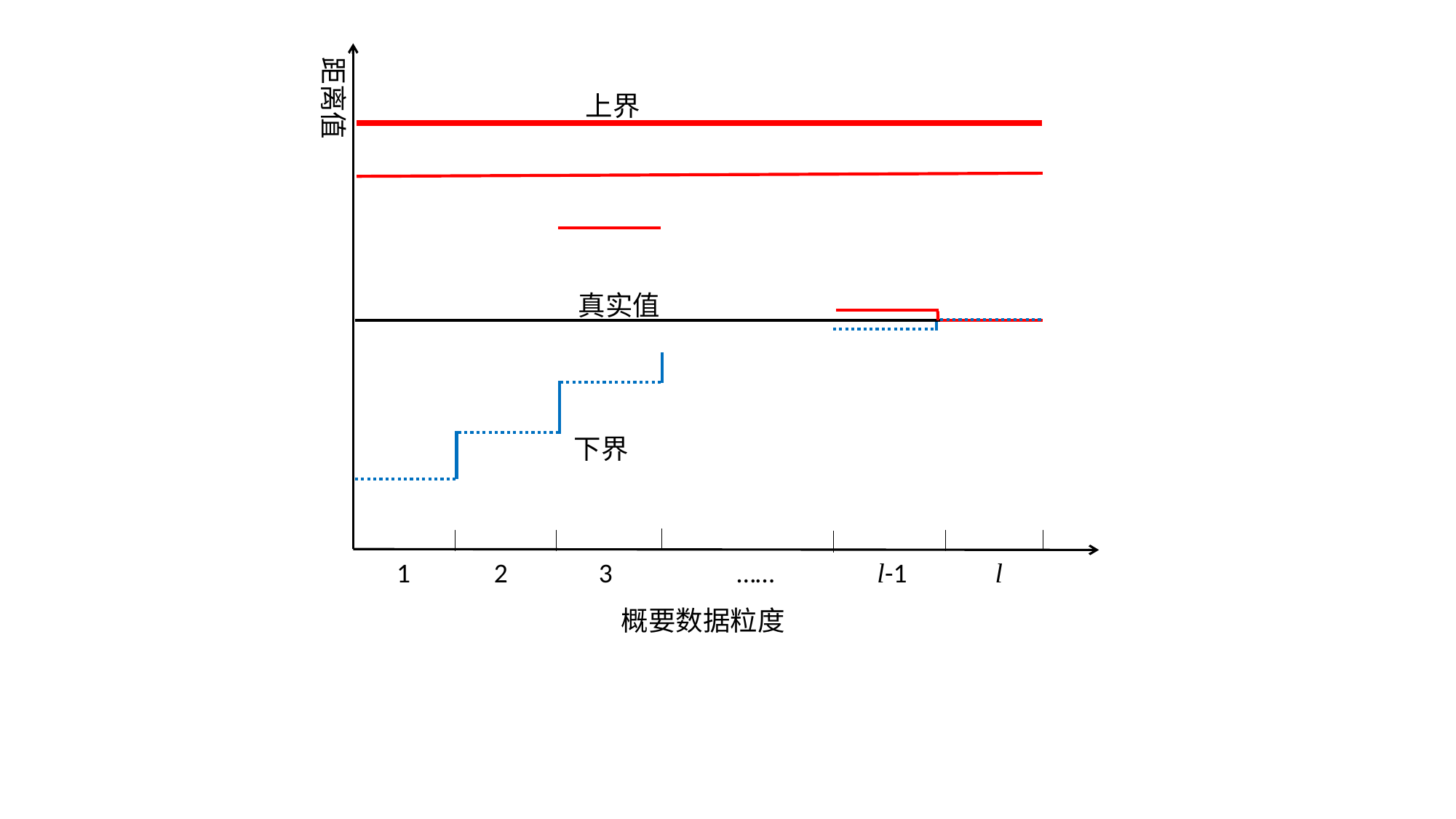

距离值
上界
真实值
下界
1
2
3
……
l-1
l
概要数据粒度